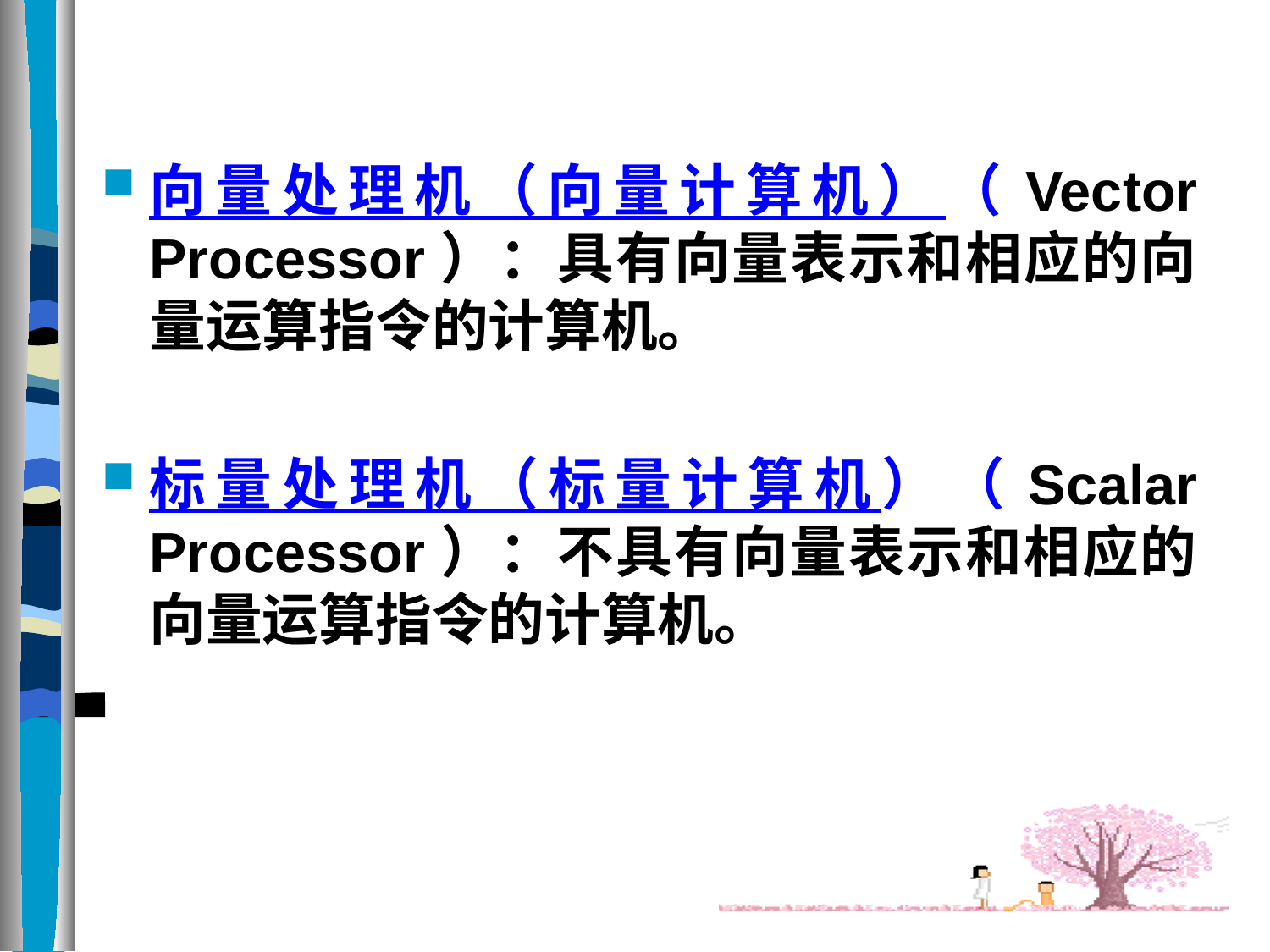

向量处理机（向量计算机）（Vector Processor）：具有向量表示和相应的向量运算指令的计算机。

标量处理机（标量计算机）（Scalar Processor）：不具有向量表示和相应的向量运算指令的计算机。